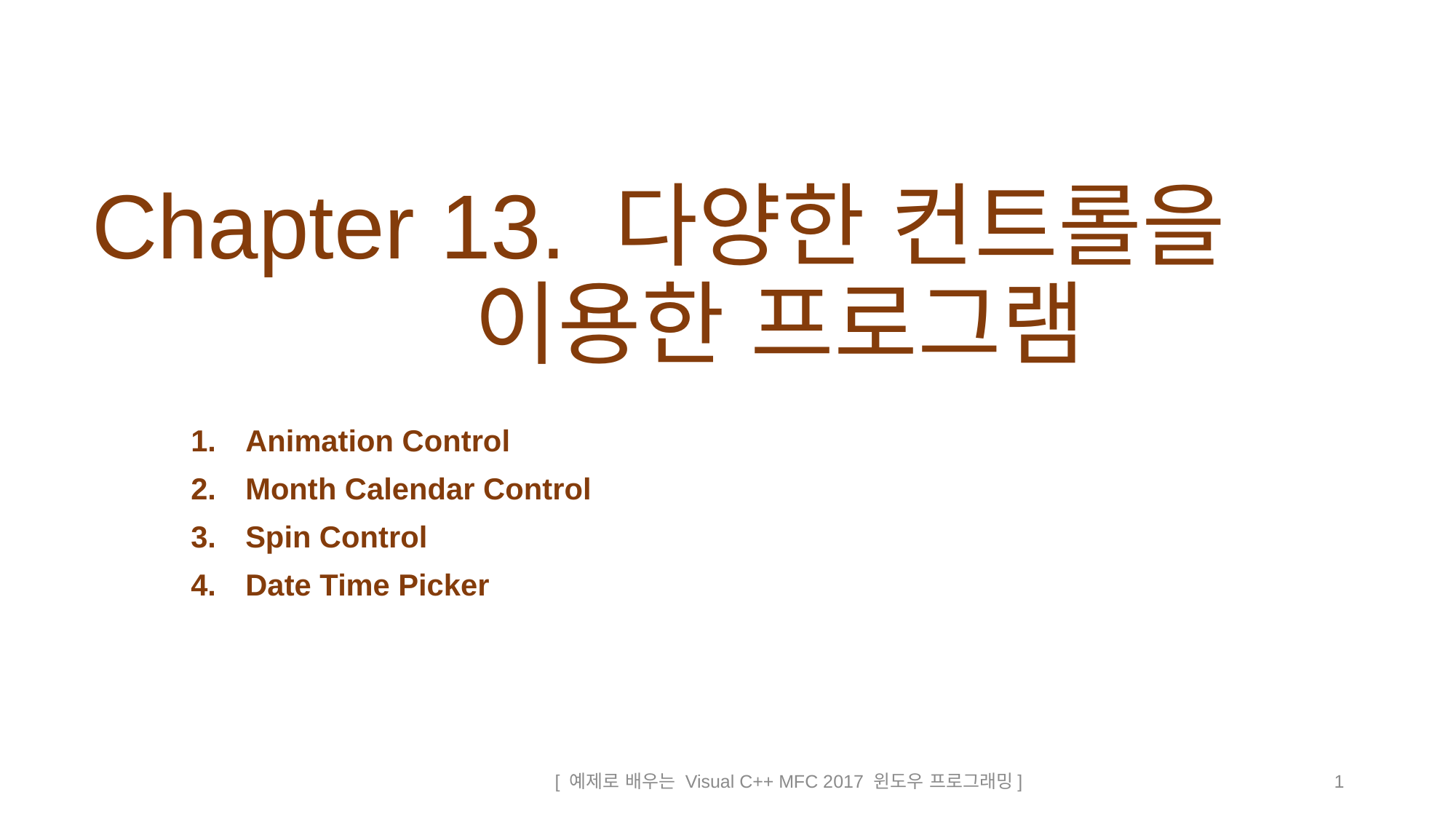

# Chapter 13. 다양한 컨트롤을 이용한 프로그램
Animation Control
Month Calendar Control
Spin Control
Date Time Picker
[ 예제로 배우는 Visual C++ MFC 2017 윈도우 프로그래밍]
1